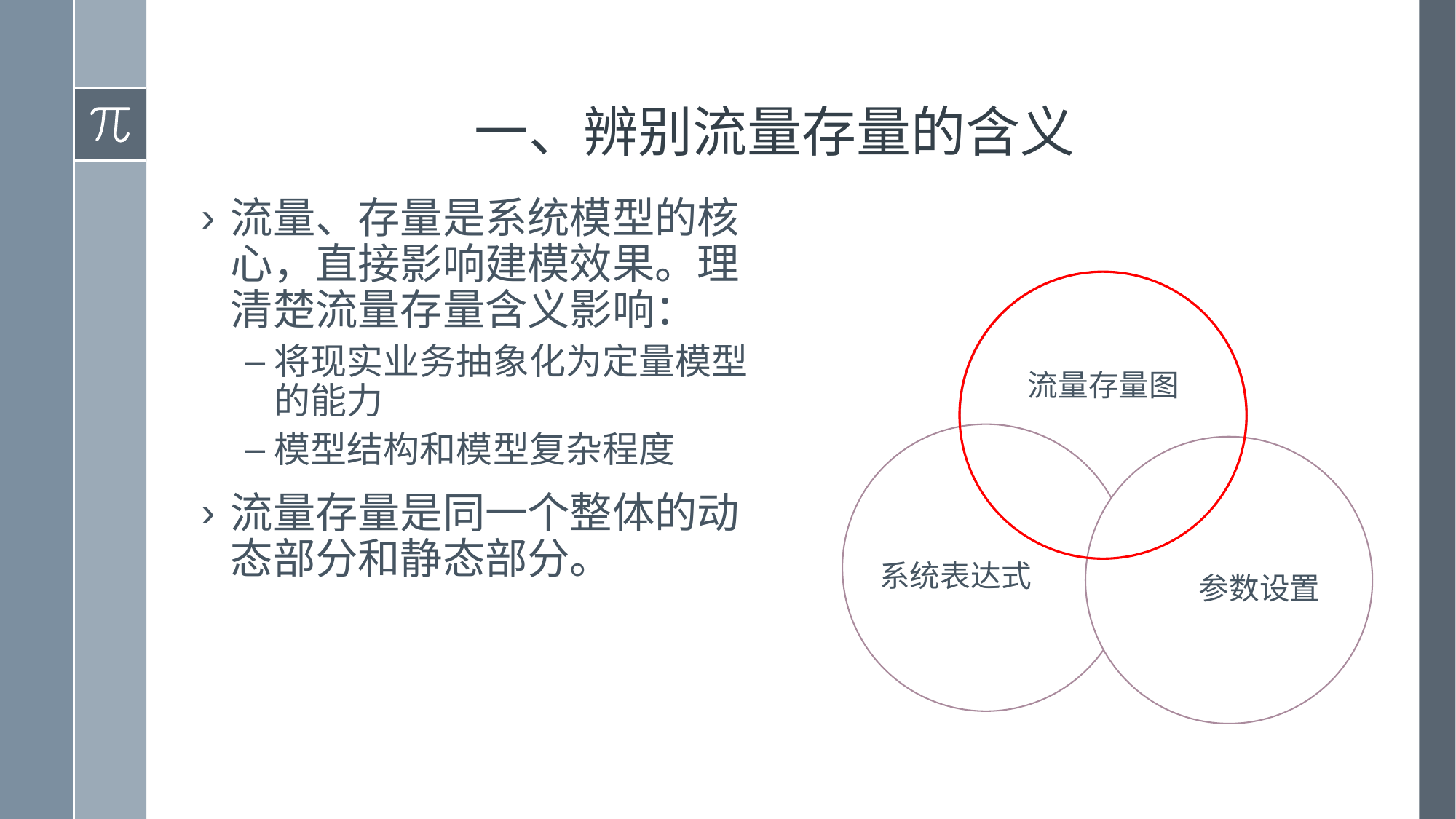

# 一、辨别流量存量的含义
流量、存量是系统模型的核心，直接影响建模效果。理清楚流量存量含义影响：
将现实业务抽象化为定量模型的能力
模型结构和模型复杂程度
流量存量是同一个整体的动态部分和静态部分。

流量存量图

系统表达式

参数设置